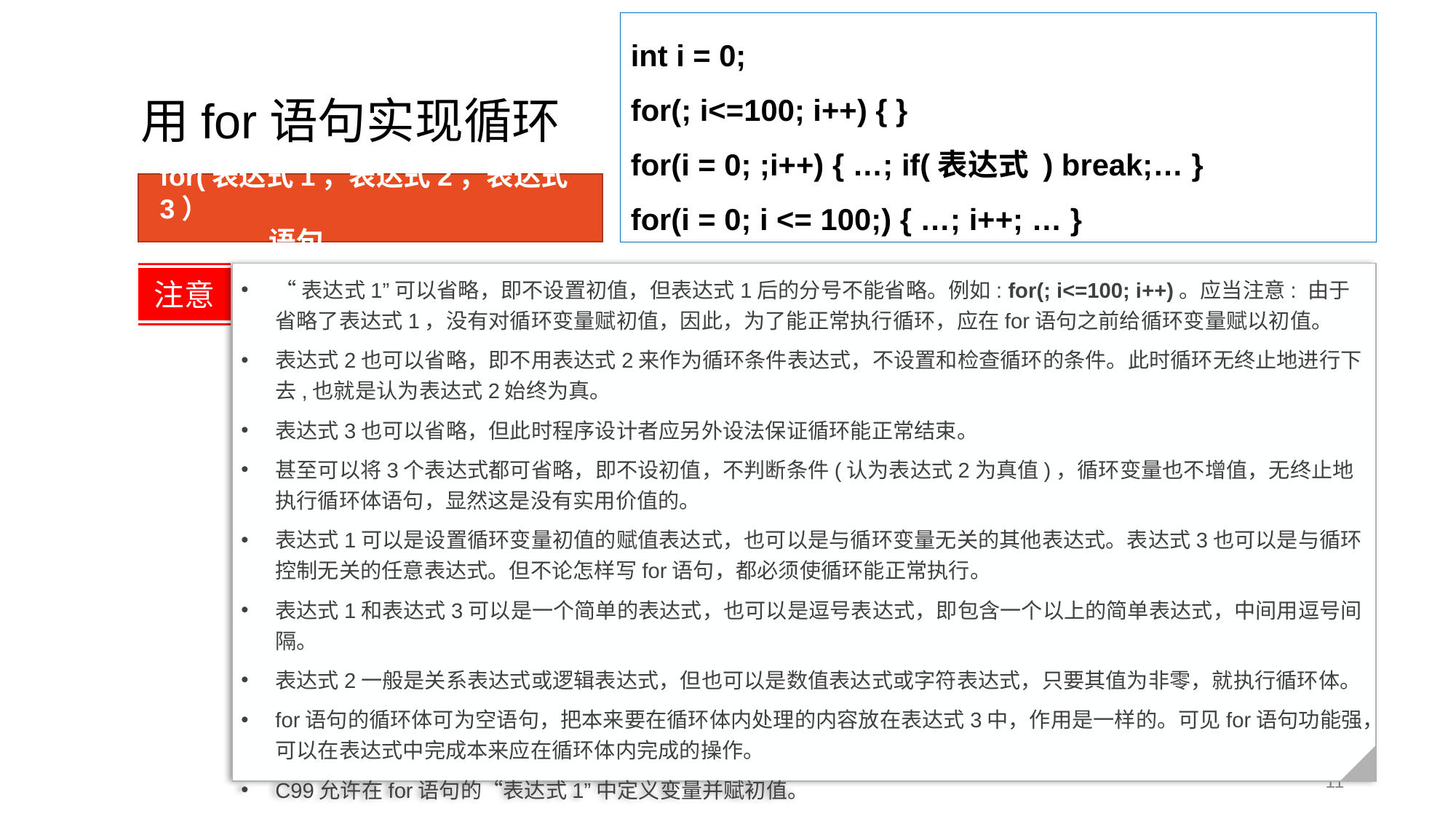

int i = 0;
for(; i<=100; i++) { }
for(i = 0; ;i++) { …; if(表达式 ) break;… }
for(i = 0; i <= 100;) { …; i++; … }
# 用for语句实现循环
for(表达式1；表达式2；表达式3）
	语句
“表达式1”可以省略，即不设置初值，但表达式1后的分号不能省略。例如: for(; i<=100; i++)。应当注意: 由于省略了表达式1，没有对循环变量赋初值，因此，为了能正常执行循环，应在for语句之前给循环变量赋以初值。
表达式2也可以省略，即不用表达式2来作为循环条件表达式，不设置和检查循环的条件。此时循环无终止地进行下去,也就是认为表达式2始终为真。
表达式3也可以省略，但此时程序设计者应另外设法保证循环能正常结束。
甚至可以将3个表达式都可省略，即不设初值，不判断条件(认为表达式2为真值)，循环变量也不增值，无终止地执行循环体语句，显然这是没有实用价值的。
表达式1可以是设置循环变量初值的赋值表达式，也可以是与循环变量无关的其他表达式。表达式3也可以是与循环控制无关的任意表达式。但不论怎样写for语句，都必须使循环能正常执行。
表达式1和表达式3可以是一个简单的表达式，也可以是逗号表达式，即包含一个以上的简单表达式，中间用逗号间隔。
表达式2一般是关系表达式或逻辑表达式，但也可以是数值表达式或字符表达式，只要其值为非零，就执行循环体。
for语句的循环体可为空语句，把本来要在循环体内处理的内容放在表达式3中，作用是一样的。可见for语句功能强，可以在表达式中完成本来应在循环体内完成的操作。
C99允许在for语句的“表达式1”中定义变量并赋初值。
注意

11